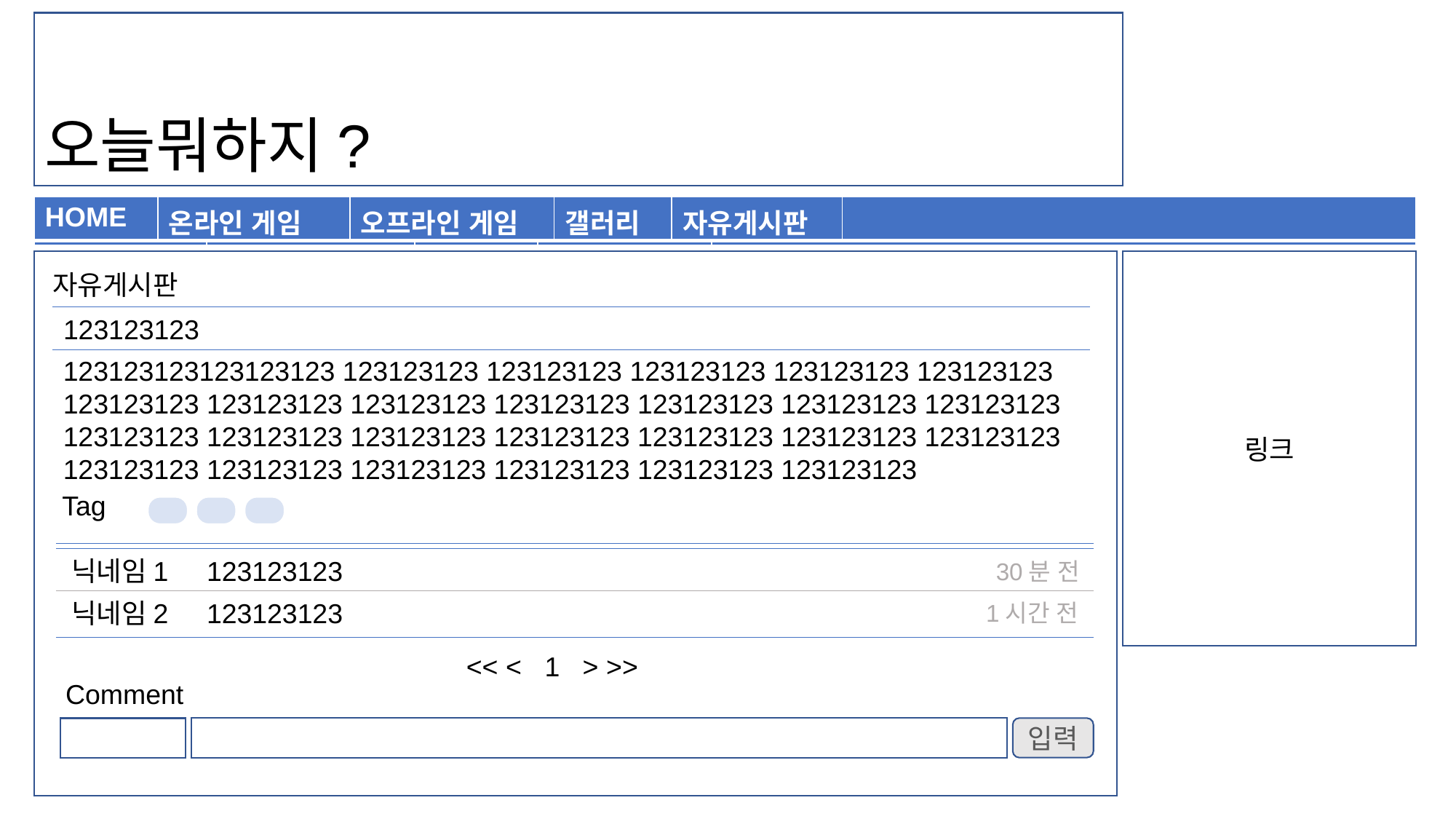

오늘뭐하지?
| 온라인 게임 | 오프라인 게임 | 갤러리 | 자유게시판 |  |
| --- | --- | --- | --- | --- |
| HOME | 온라인 게임 | 오프라인 게임 | 갤러리 | 자유게시판 |  |
| --- | --- | --- | --- | --- | --- |

링크
자유게시판
123123123
123123123123123123 123123123 123123123 123123123 123123123 123123123
123123123 123123123 123123123 123123123 123123123 123123123 123123123 123123123 123123123 123123123 123123123 123123123 123123123 123123123 123123123 123123123 123123123 123123123 123123123 123123123
Tag

닉네임1
123123123
30분 전
닉네임2
123123123
1시간 전
<< <   1   > >>
Comment

입력